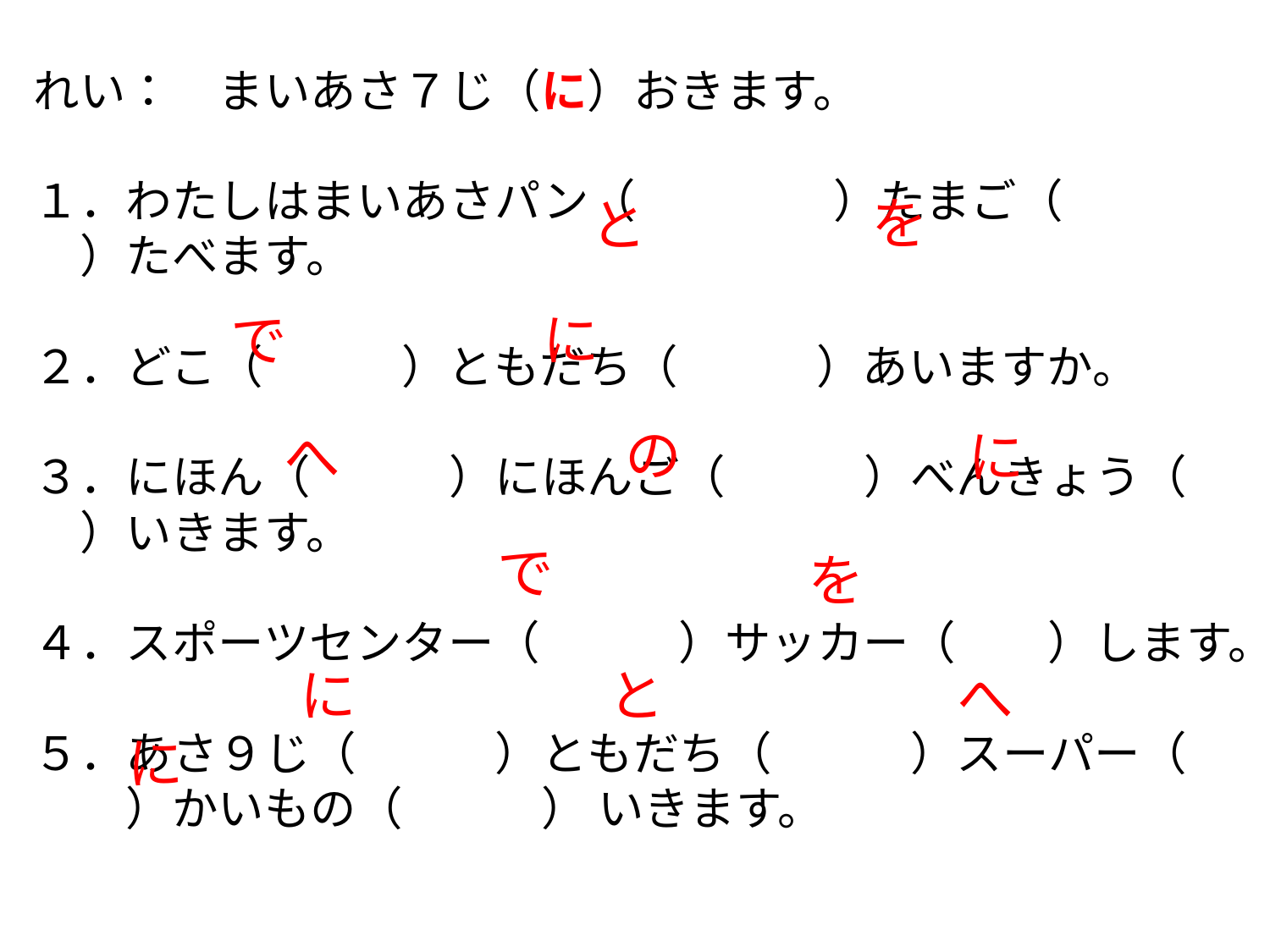

れい：　まいあさ７じ（に）おきます。

１．わたしはまいあさパン（　　	）たまご（　　　）たべます。

２．どこ（　　　）ともだち（　　　）あいますか。

３．にほん（　　　）にほんご（　　　）べんきょう（　　）いきます。

４．スポーツセンター（　　　）サッカー（　　）します。

５．あさ９じ（　　　）ともだち（　　　）スーパー（　　　）かいもの（　　　） いきます。

を
と
で
に
の
へ
に
で
を
に
と
へ
に